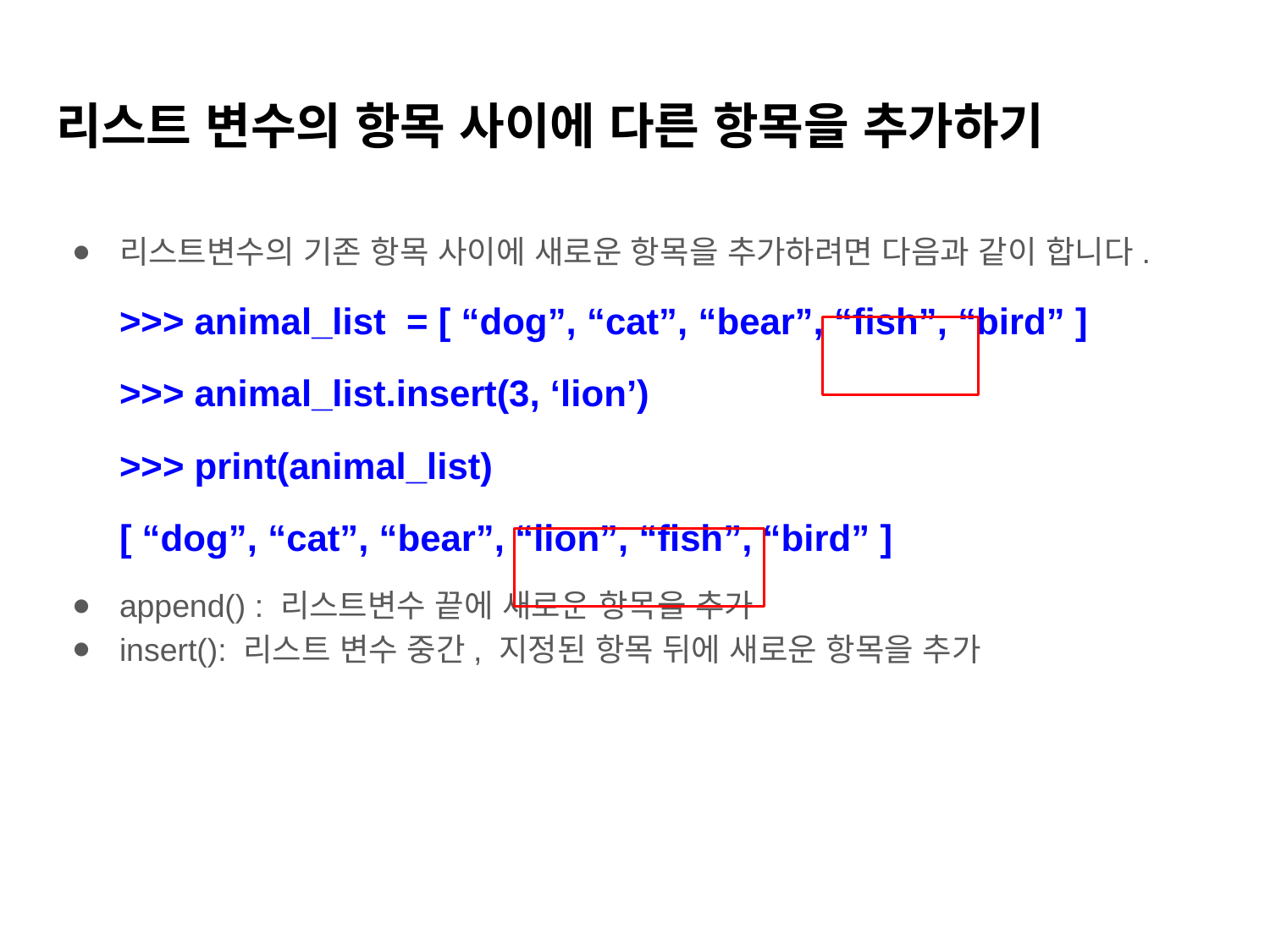

# 리스트 변수의 항목 사이에 다른 항목을 추가하기
리스트변수의 기존 항목 사이에 새로운 항목을 추가하려면 다음과 같이 합니다.
>>> animal_list  = [ “dog”, “cat”, “bear”, “fish”, “bird” ]
>>> animal_list.insert(3, ‘lion’)
>>> print(animal_list)
[ “dog”, “cat”, “bear”, “lion”, “fish”, “bird” ]
append() : 리스트변수 끝에 새로운 항목을 추가
insert(): 리스트 변수 중간, 지정된 항목 뒤에 새로운 항목을 추가